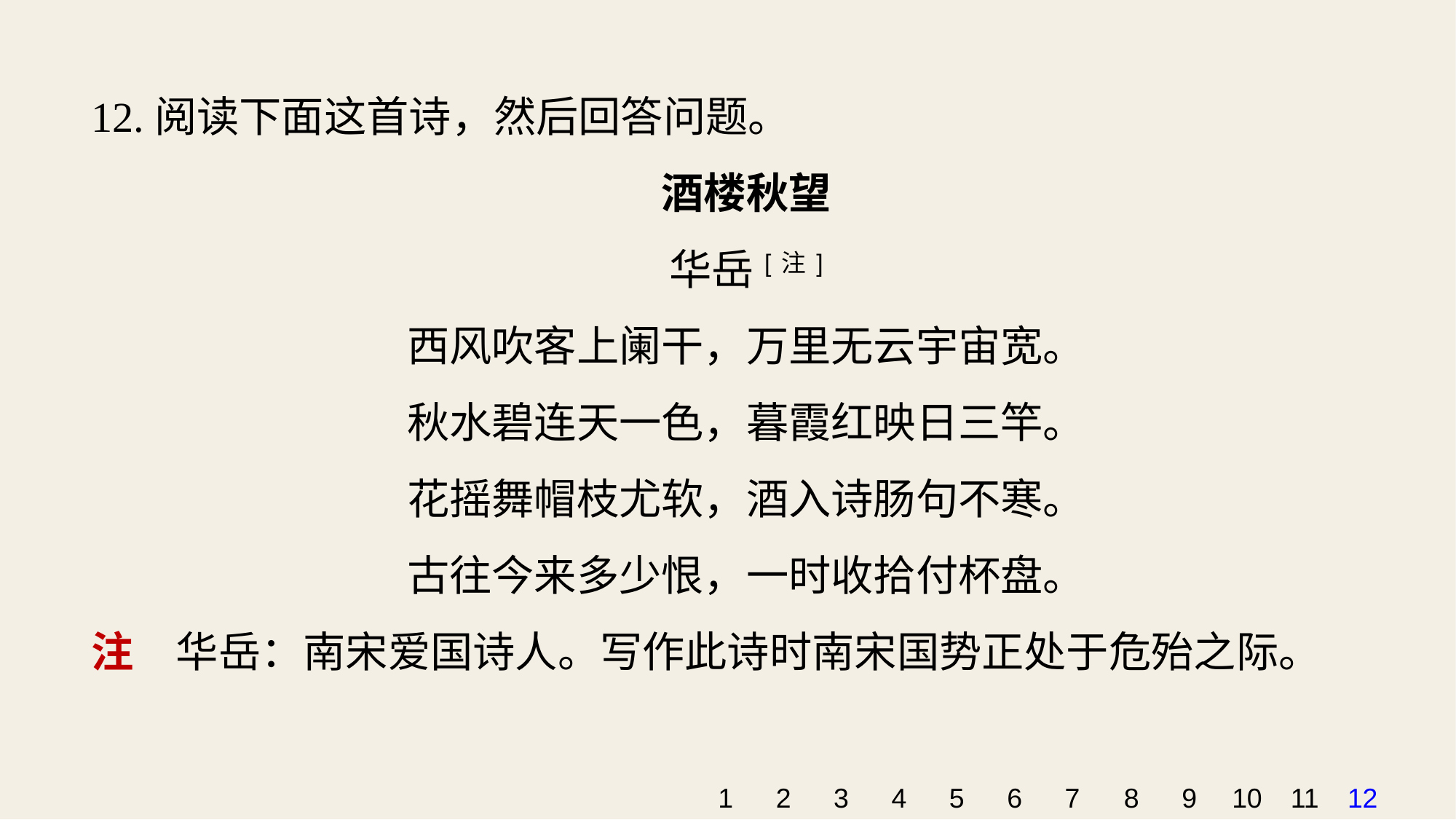

12.阅读下面这首诗，然后回答问题。
酒楼秋望
华岳[注]
西风吹客上阑干，万里无云宇宙宽。
秋水碧连天一色，暮霞红映日三竿。
花摇舞帽枝尤软，酒入诗肠句不寒。
古往今来多少恨，一时收拾付杯盘。
注　华岳：南宋爱国诗人。写作此诗时南宋国势正处于危殆之际。

1
2
3
4
5
6
7
8
9
10
11
12